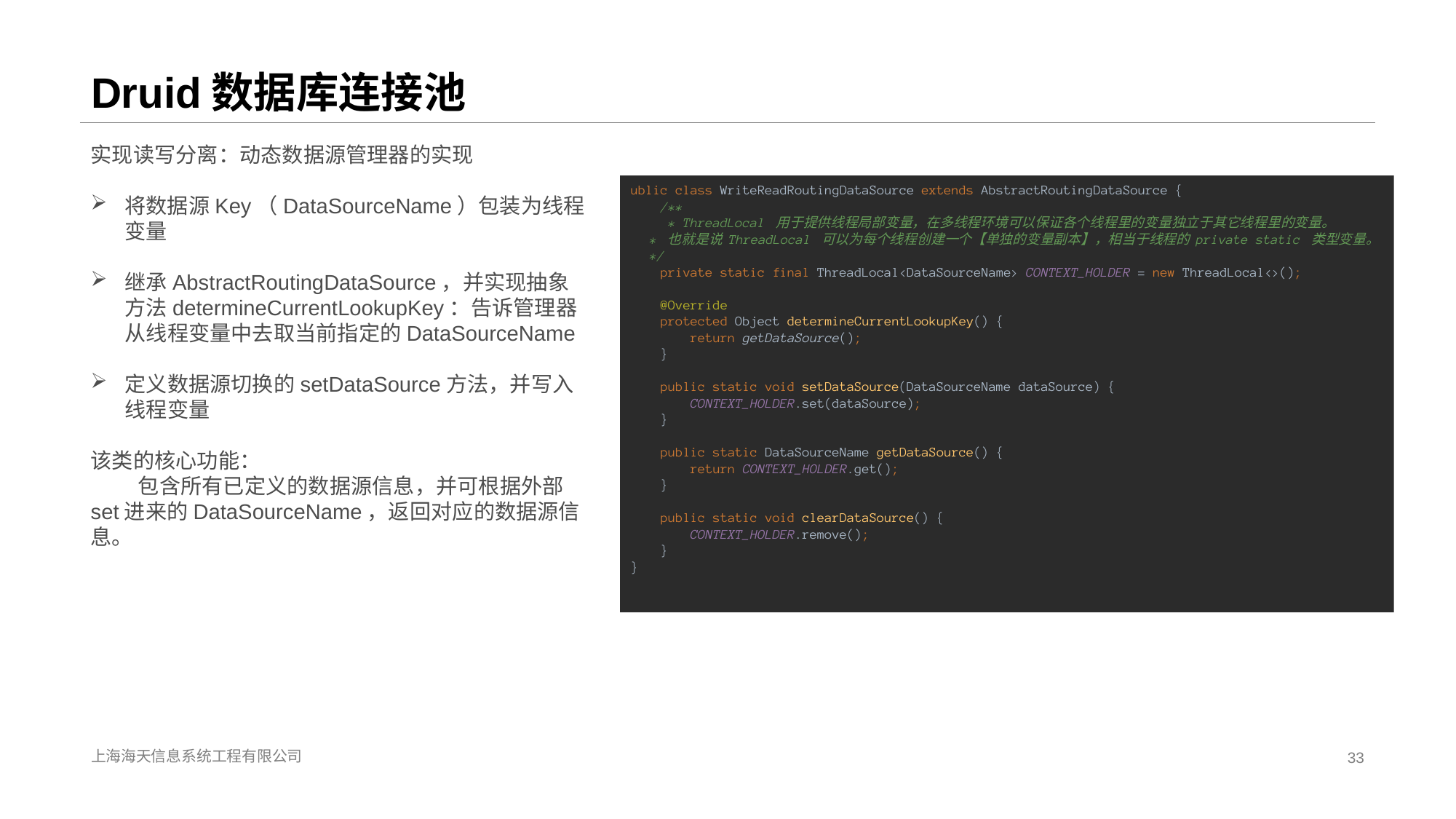

# Druid数据库连接池
实现读写分离：动态数据源管理器的实现

将数据源Key（DataSourceName）包装为线程变量

继承AbstractRoutingDataSource，并实现抽象方法determineCurrentLookupKey：告诉管理器从线程变量中去取当前指定的DataSourceName

定义数据源切换的setDataSource方法，并写入线程变量

该类的核心功能：
         包含所有已定义的数据源信息，并可根据外部set进来的DataSourceName，返回对应的数据源信息。
ublic class WriteReadRoutingDataSource extends AbstractRoutingDataSource {
    /**
     * ThreadLocal 用于提供线程局部变量，在多线程环境可以保证各个线程里的变量独立于其它线程里的变量。
     * 也就是说 ThreadLocal 可以为每个线程创建一个【单独的变量副本】，相当于线程的 private static 类型变量。
     */
    private static final ThreadLocal<DataSourceName> CONTEXT_HOLDER = new ThreadLocal<>();
    @Override
    protected Object determineCurrentLookupKey() {
        return getDataSource();
    }
    public static void setDataSource(DataSourceName dataSource) {
        CONTEXT_HOLDER.set(dataSource);
    }
    public static DataSourceName getDataSource() {
        return CONTEXT_HOLDER.get();
    }
    public static void clearDataSource() {
        CONTEXT_HOLDER.remove();
    }
}
上海海天信息系统工程有限公司
33